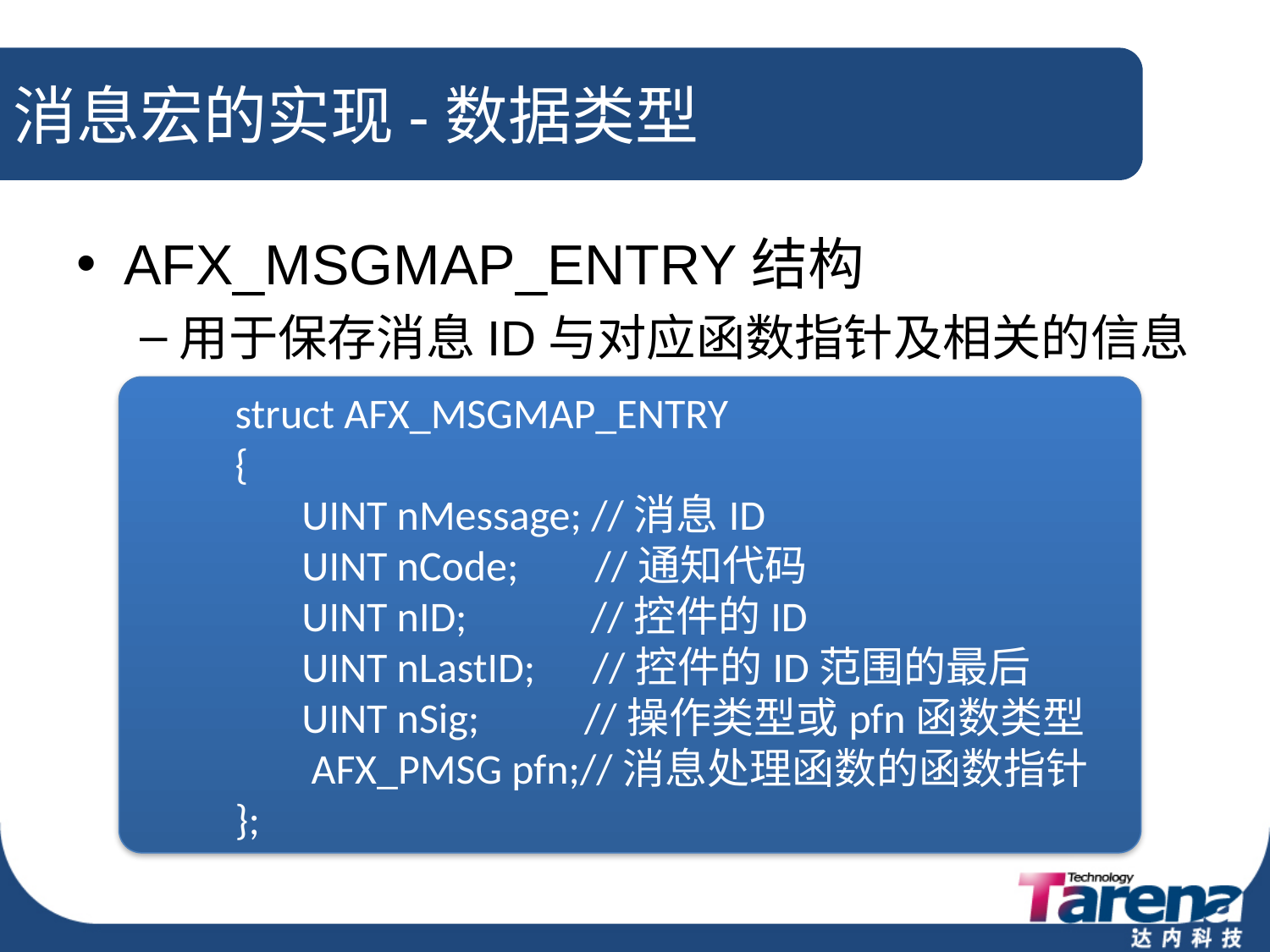

# 消息宏的实现-数据类型
AFX_MSGMAP_ENTRY结构
用于保存消息ID与对应函数指针及相关的信息
struct AFX_MSGMAP_ENTRY
{
       UINT nMessage; //消息ID
       UINT nCode;        //通知代码
       UINT nID;             //控件的ID
       UINT nLastID;      //控件的ID范围的最后
       UINT nSig;           //操作类型或pfn函数类型
        AFX_PMSG pfn;//消息处理函数的函数指针
};